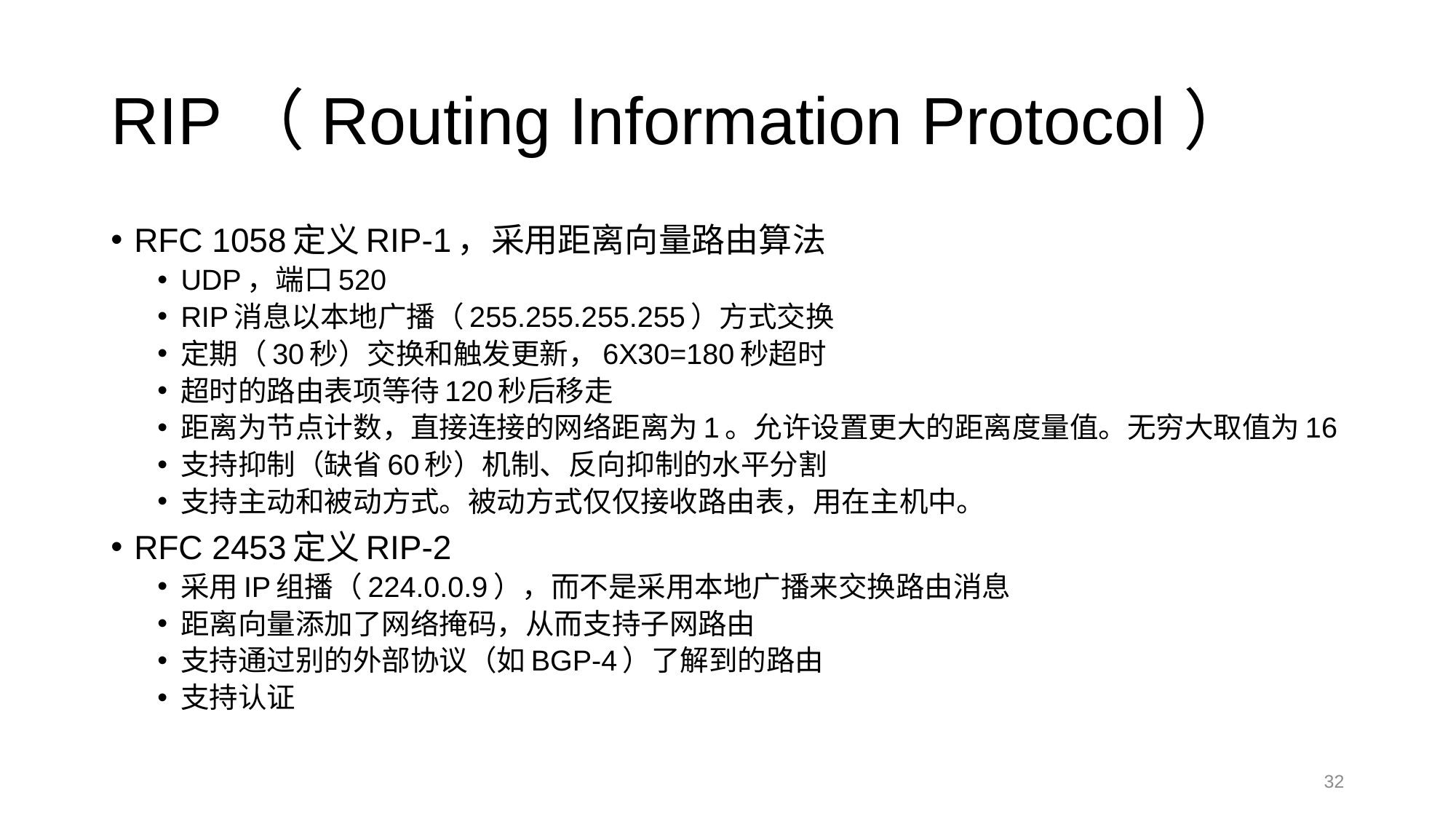

# RIP（Routing Information Protocol）
RFC 1058定义RIP-1，采用距离向量路由算法
UDP，端口520
RIP消息以本地广播（255.255.255.255）方式交换
定期（30秒）交换和触发更新，6X30=180秒超时
超时的路由表项等待120秒后移走
距离为节点计数，直接连接的网络距离为1。允许设置更大的距离度量值。无穷大取值为16
支持抑制（缺省60秒）机制、反向抑制的水平分割
支持主动和被动方式。被动方式仅仅接收路由表，用在主机中。
RFC 2453定义RIP-2
采用IP组播（224.0.0.9），而不是采用本地广播来交换路由消息
距离向量添加了网络掩码，从而支持子网路由
支持通过别的外部协议（如BGP-4）了解到的路由
支持认证
32